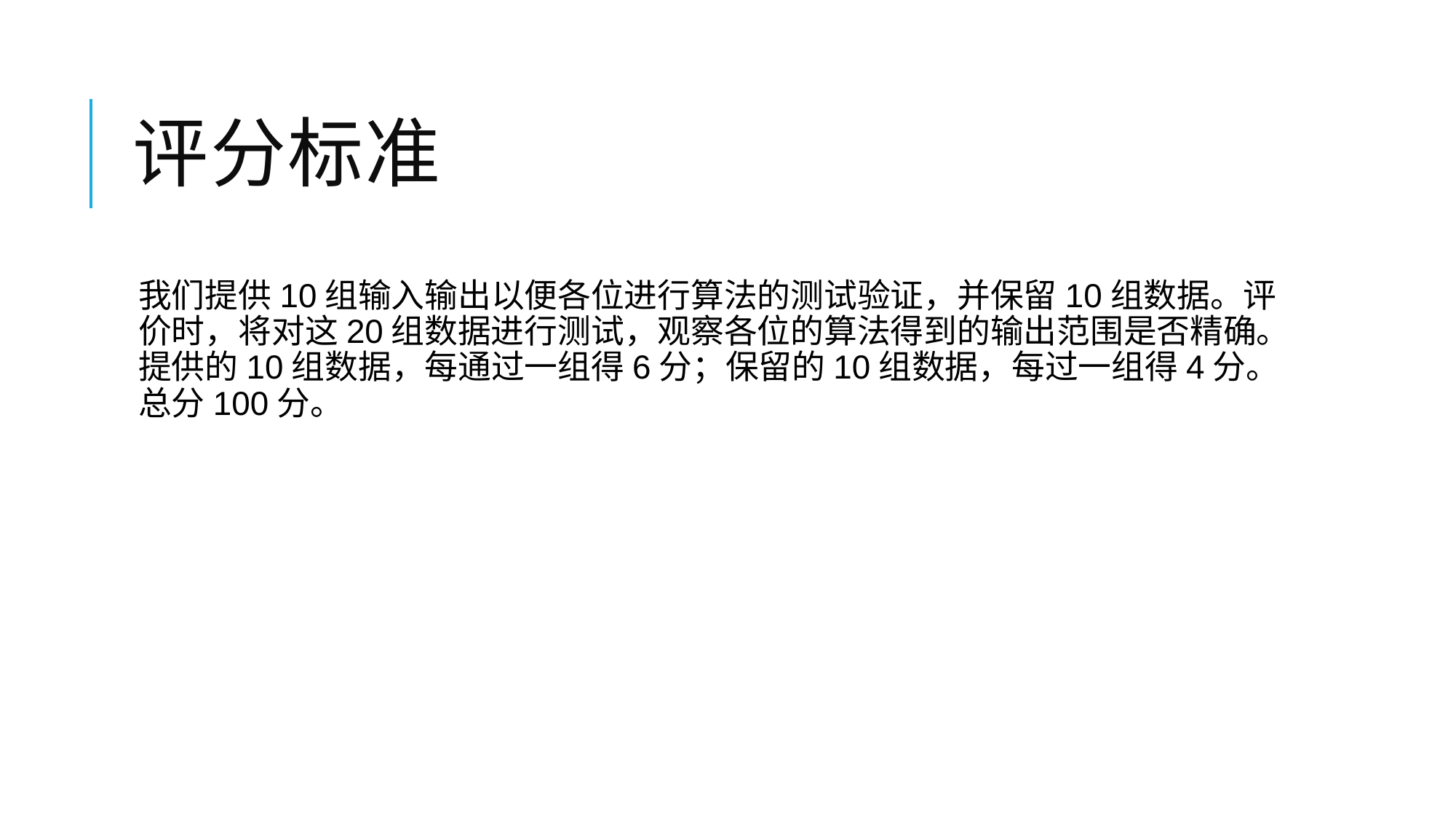

# 评分标准
我们提供10组输入输出以便各位进行算法的测试验证，并保留10组数据。评价时，将对这20组数据进行测试，观察各位的算法得到的输出范围是否精确。提供的10组数据，每通过一组得6分；保留的10组数据，每过一组得4分。总分100分。